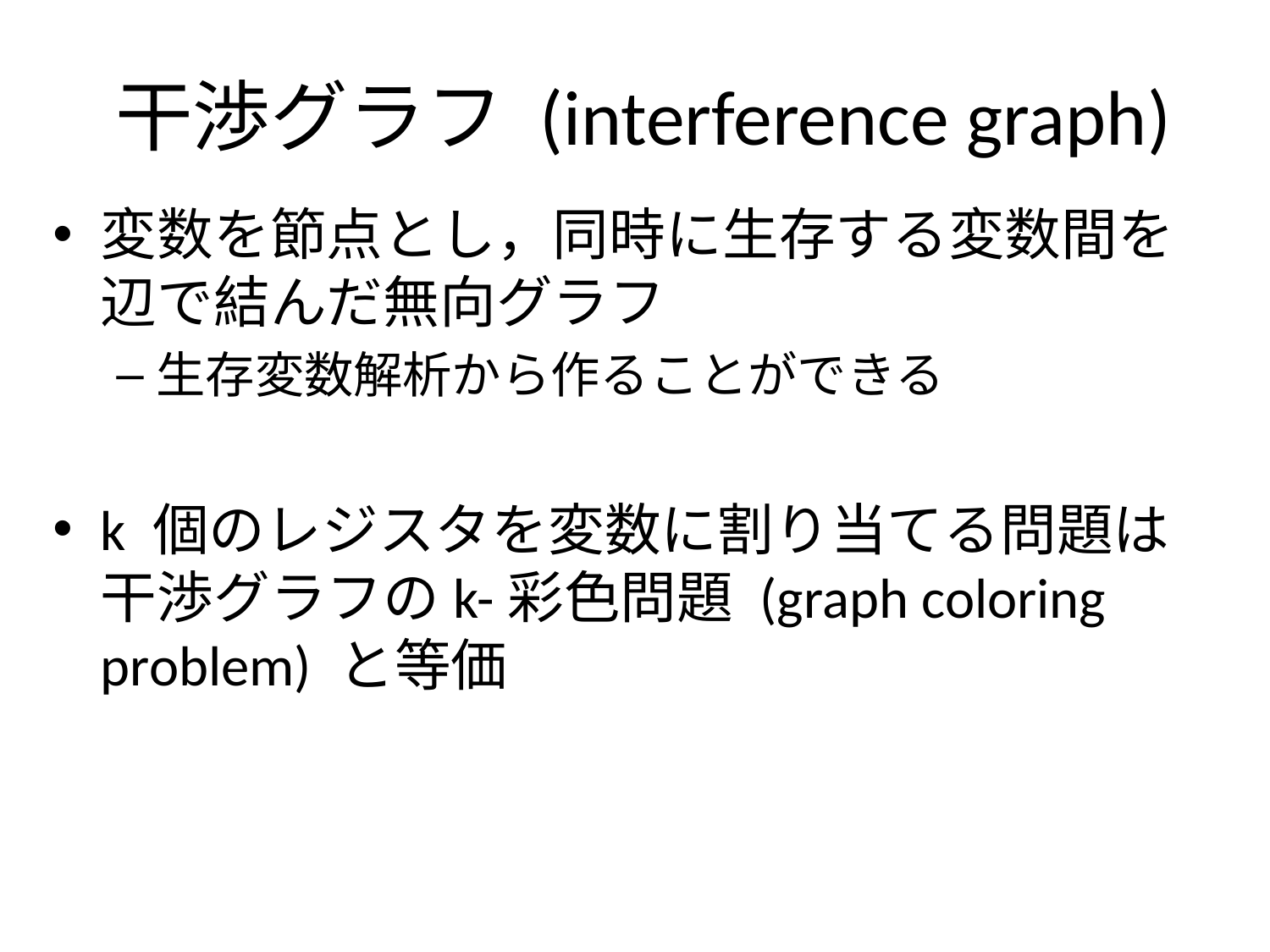

# 干渉グラフ (interference graph)
変数を節点とし，同時に生存する変数間を辺で結んだ無向グラフ
生存変数解析から作ることができる

k 個のレジスタを変数に割り当てる問題は干渉グラフのk-彩色問題 (graph coloring problem) と等価